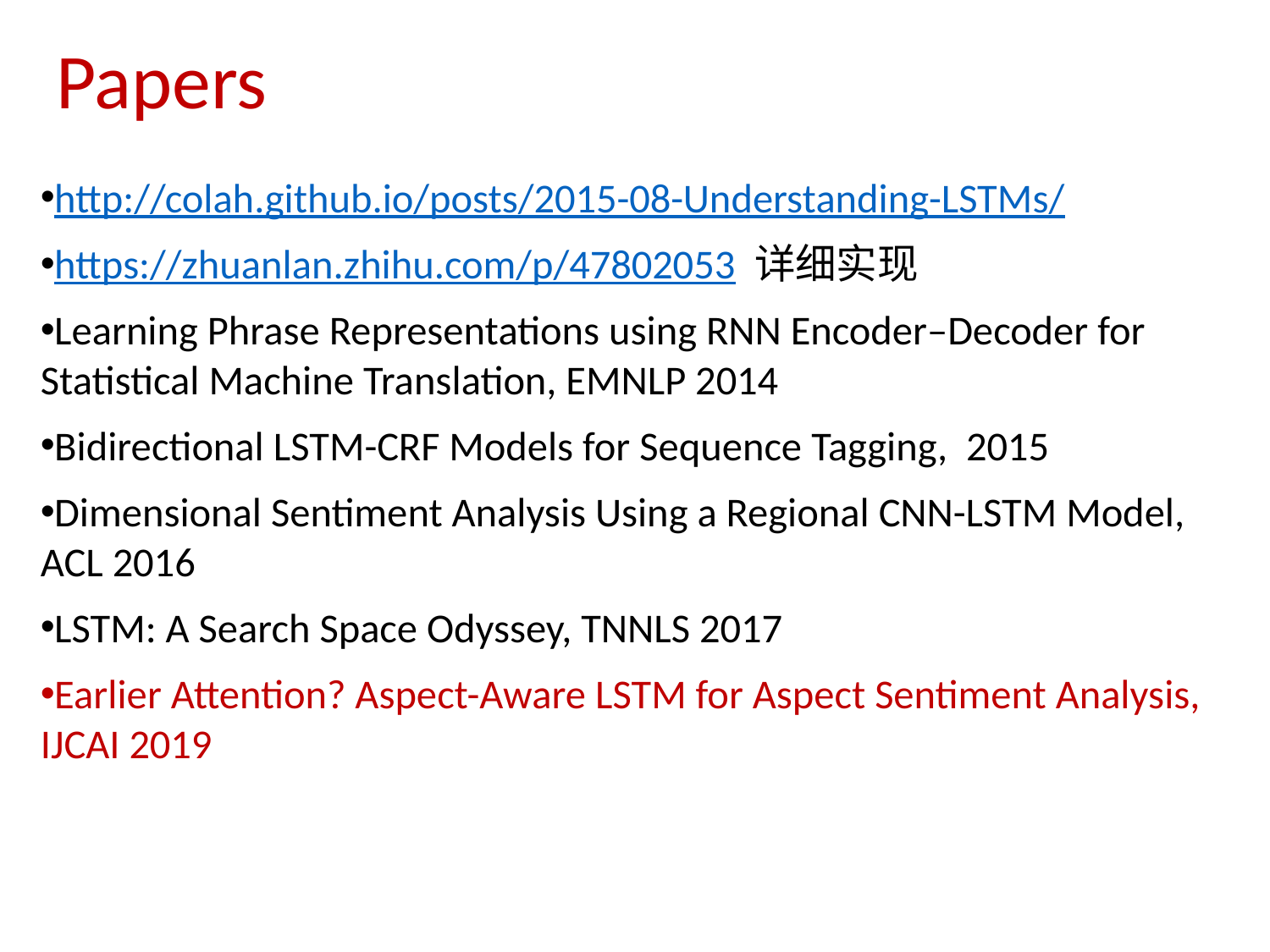

# Papers
http://colah.github.io/posts/2015-08-Understanding-LSTMs/
https://zhuanlan.zhihu.com/p/47802053 详细实现
Learning Phrase Representations using RNN Encoder–Decoder for Statistical Machine Translation, EMNLP 2014
Bidirectional LSTM-CRF Models for Sequence Tagging,  2015
Dimensional Sentiment Analysis Using a Regional CNN-LSTM Model, ACL 2016
LSTM: A Search Space Odyssey, TNNLS 2017
Earlier Attention? Aspect-Aware LSTM for Aspect Sentiment Analysis, IJCAI 2019